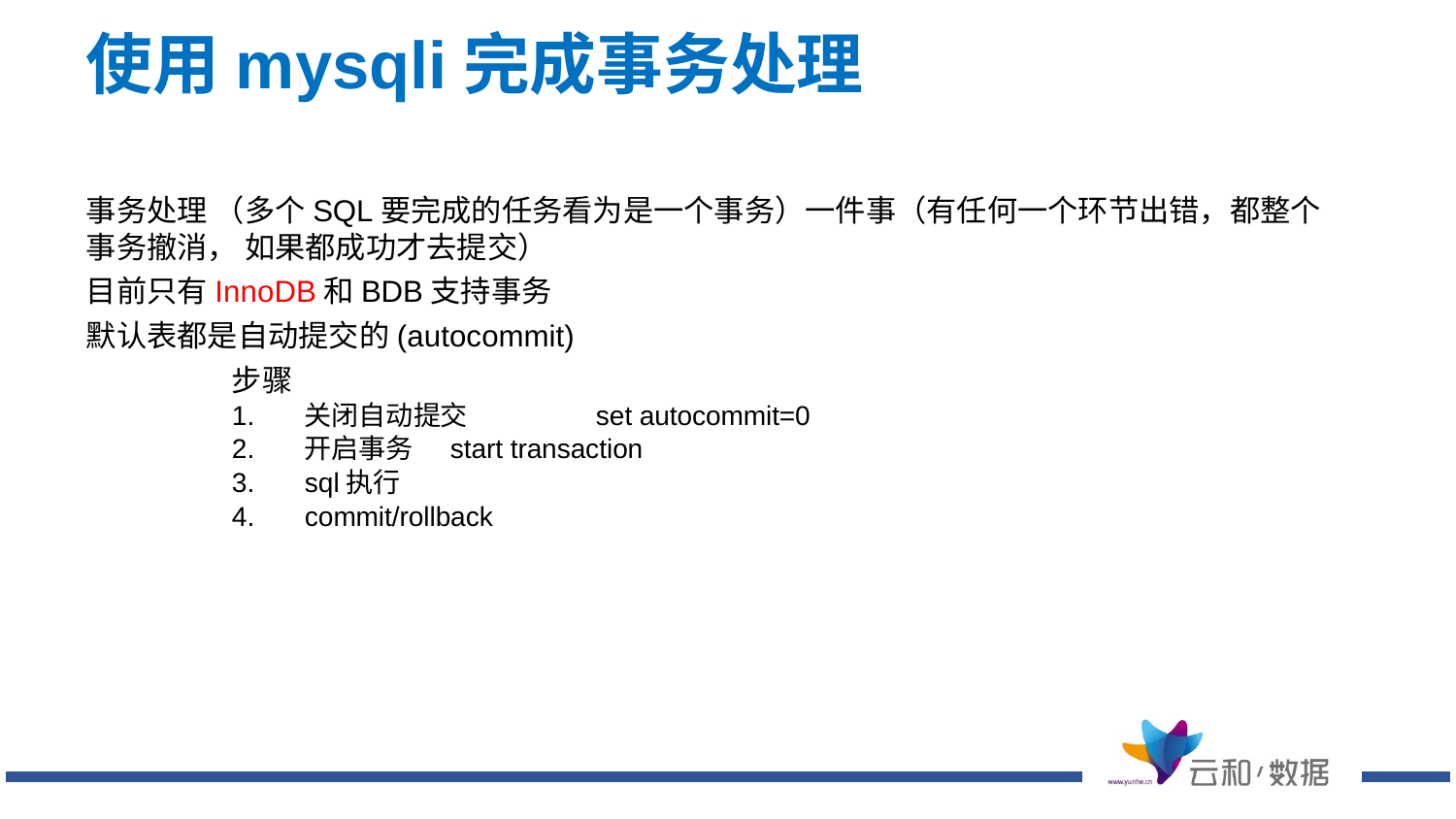

使用mysqli完成事务处理
事务处理 （多个SQL要完成的任务看为是一个事务）一件事（有任何一个环节出错，都整个事务撤消， 如果都成功才去提交）
目前只有InnoDB和BDB支持事务
默认表都是自动提交的(autocommit)
	步骤
关闭自动提交 	set autocommit=0
开启事务	start transaction
sql执行
commit/rollback